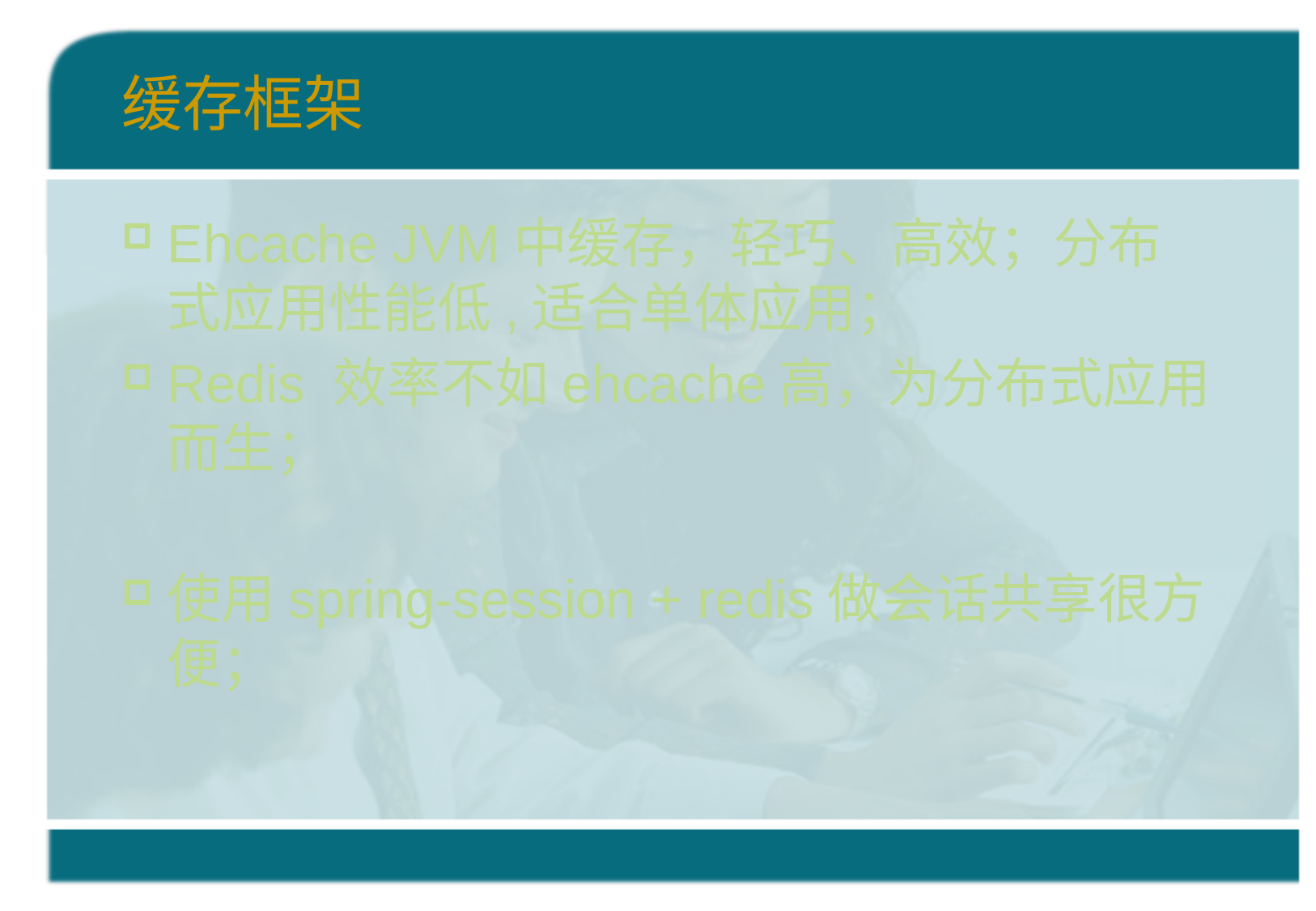

# 缓存框架
Ehcache JVM中缓存，轻巧、高效；分布式应用性能低,适合单体应用；
Redis 效率不如ehcache高，为分布式应用而生；

使用spring-session + redis做会话共享很方便；